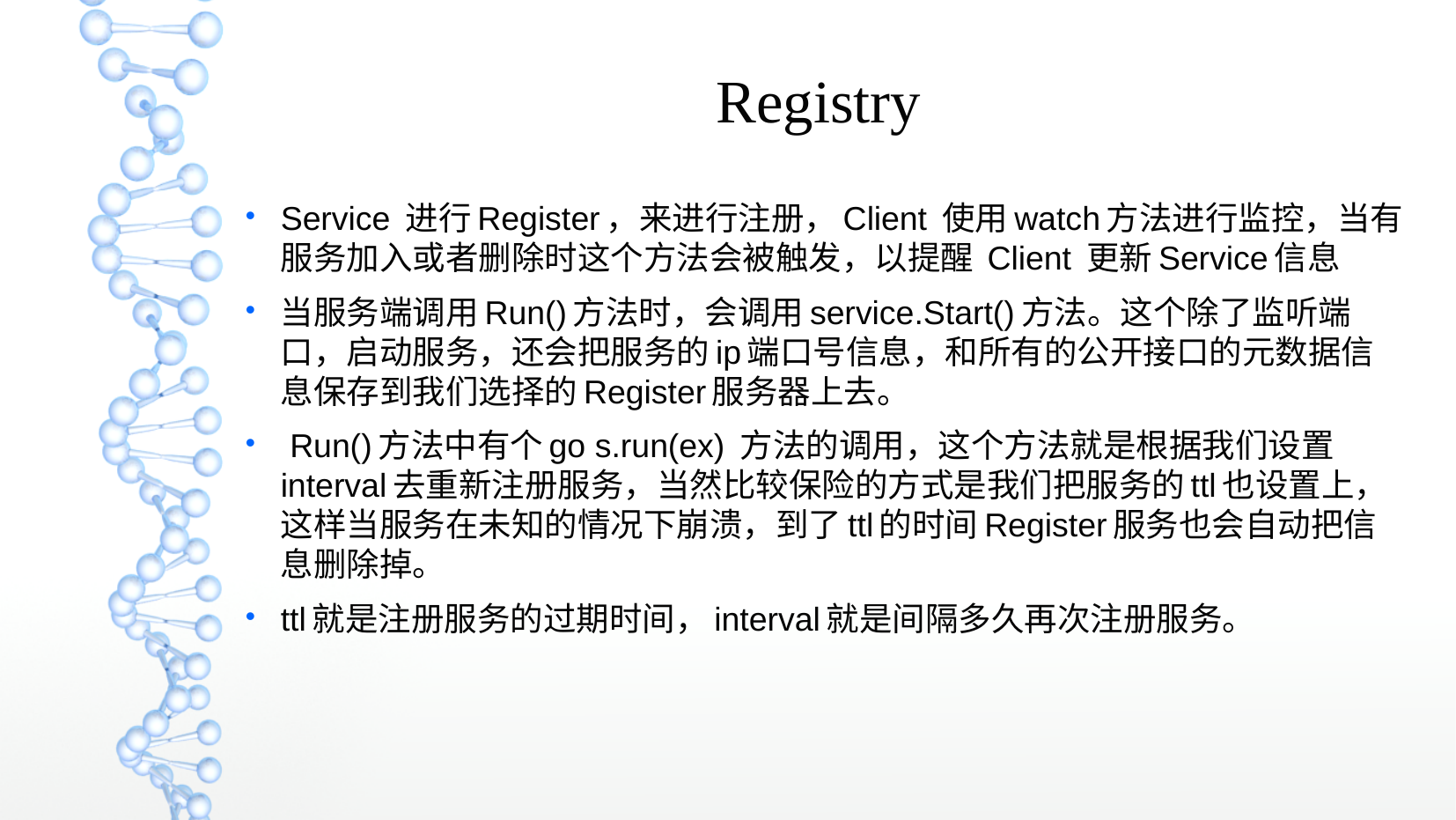

Registry
Service 进行Register，来进行注册，Client 使用watch方法进行监控，当有服务加入或者删除时这个方法会被触发，以提醒 Client 更新Service信息
当服务端调用Run()方法时，会调用service.Start()方法。这个除了监听端口，启动服务，还会把服务的ip端口号信息，和所有的公开接口的元数据信息保存到我们选择的Register服务器上去。
 Run()方法中有个go s.run(ex) 方法的调用，这个方法就是根据我们设置interval去重新注册服务，当然比较保险的方式是我们把服务的ttl也设置上，这样当服务在未知的情况下崩溃，到了ttl的时间Register服务也会自动把信息删除掉。
ttl就是注册服务的过期时间，interval就是间隔多久再次注册服务。